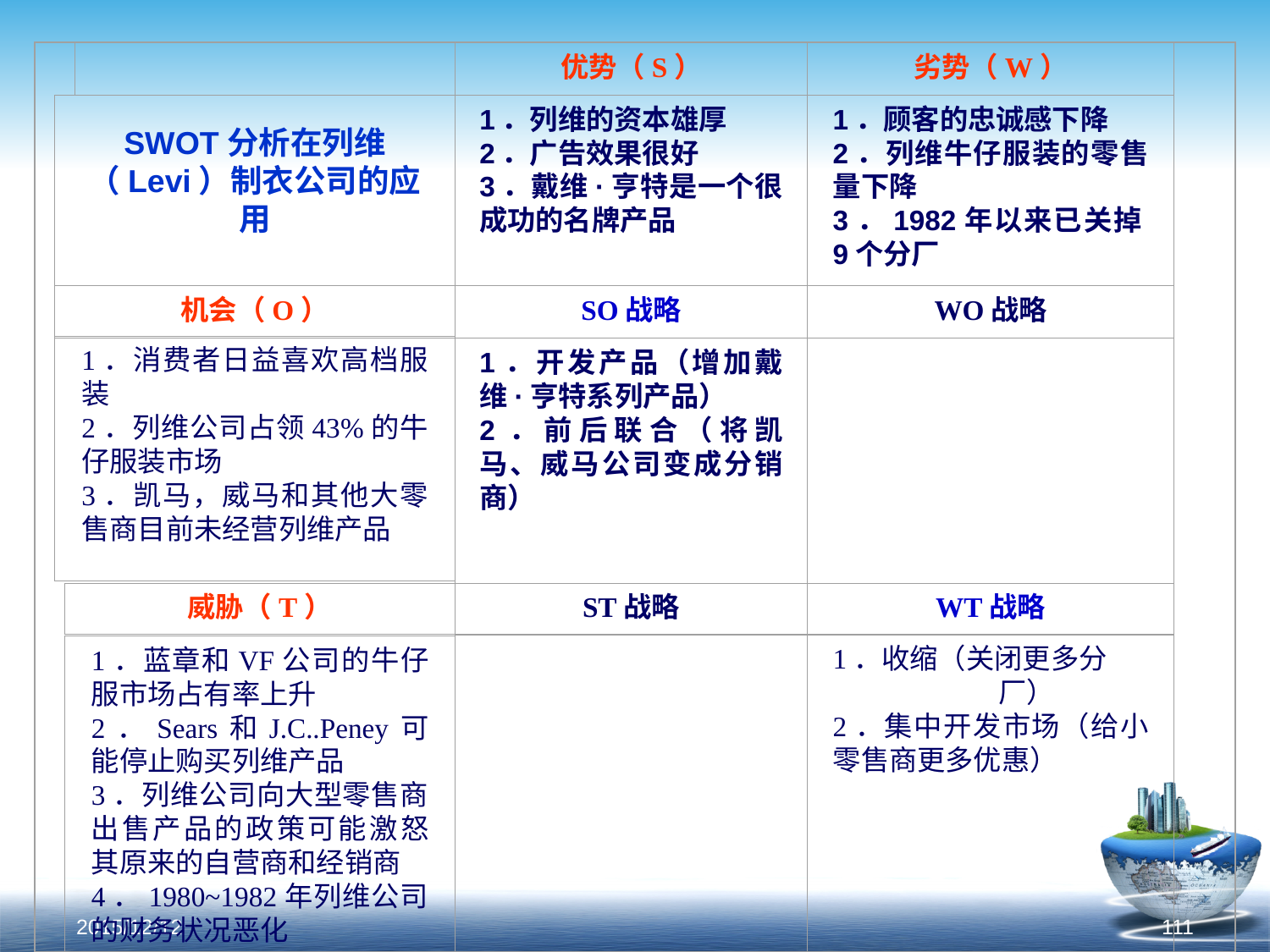

优势（S）

劣势（W）

1．列维的资本雄厚
2．广告效果很好
3．戴维·亨特是一个很成功的名牌产品

1．顾客的忠诚感下降
2．列维牛仔服装的零售量下降
3．1982年以来已关掉9个分厂

SWOT分析在列维（Levi）制衣公司的应用

机会（O）

SO战略

WO战略

1．消费者日益喜欢高档服装
2．列维公司占领43%的牛仔服装市场
3．凯马，威马和其他大零售商目前未经营列维产品

1．开发产品（增加戴维·亨特系列产品）
2．前后联合（将凯马、威马公司变成分销商）

威胁（T）

ST战略

WT战略

1．收缩（关闭更多分
                         厂）
2．集中开发市场（给小零售商更多优惠）

1．蓝章和VF公司的牛仔服市场占有率上升
2．Sears和J.C..Peney可能停止购买列维产品
3．列维公司向大型零售商出售产品的政策可能激怒其原来的自营商和经销商
4．1980~1982年列维公司的财务状况恶化

2015/12/12
111